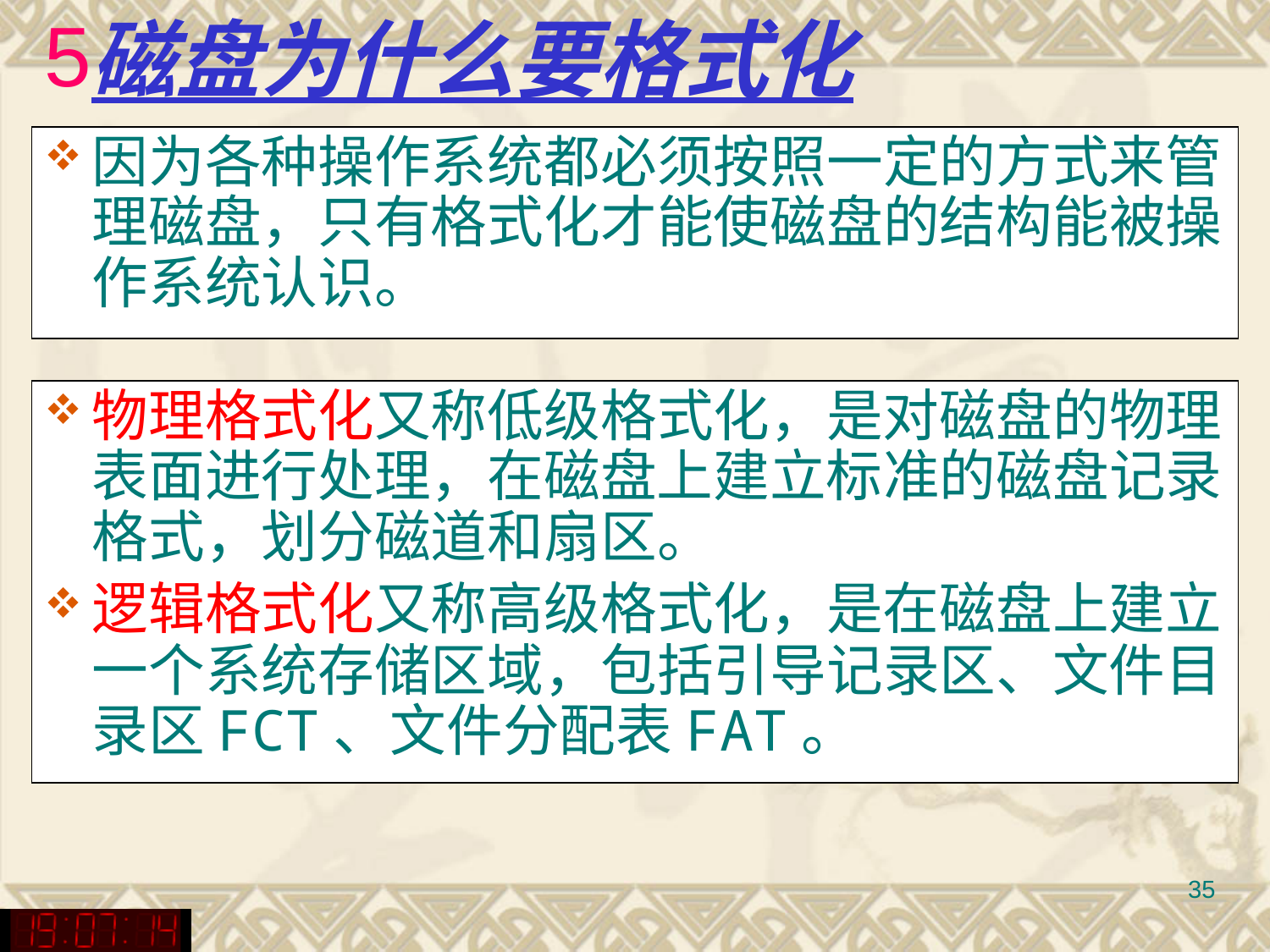

# 磁盘为什么要格式化
因为各种操作系统都必须按照一定的方式来管理磁盘，只有格式化才能使磁盘的结构能被操作系统认识。
物理格式化又称低级格式化，是对磁盘的物理表面进行处理，在磁盘上建立标准的磁盘记录格式，划分磁道和扇区。
逻辑格式化又称高级格式化，是在磁盘上建立一个系统存储区域，包括引导记录区、文件目录区FCT、文件分配表FAT。
35